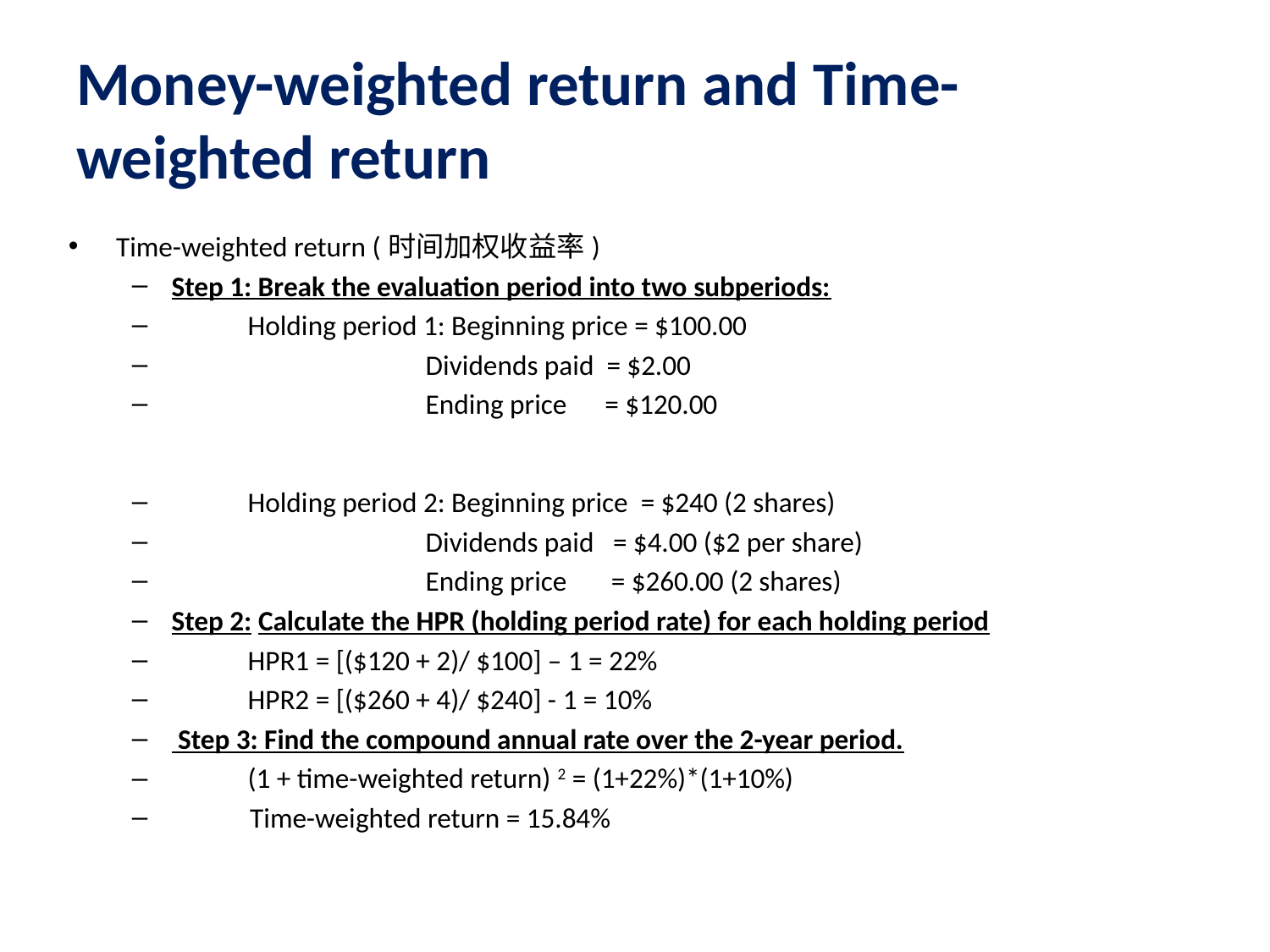

Money-weighted return and Time-weighted return
Time-weighted return (时间加权收益率)
Step 1: Break the evaluation period into two subperiods:
            Holding period 1: Beginning price = $100.00
                                        Dividends paid  = $2.00
                                        Ending price      = $120.00

            Holding period 2: Beginning price  = $240 (2 shares)
                                        Dividends paid   = $4.00 ($2 per share)
                                        Ending price       = $260.00 (2 shares)
Step 2: Calculate the HPR (holding period rate) for each holding period
            HPR1 = [($120 + 2)/ $100] – 1 = 22%
            HPR2 = [($260 + 4)/ $240] - 1 = 10%
 Step 3: Find the compound annual rate over the 2-year period.
            (1 + time-weighted return) 2 = (1+22%)*(1+10%)
                     Time-weighted return = 15.84%